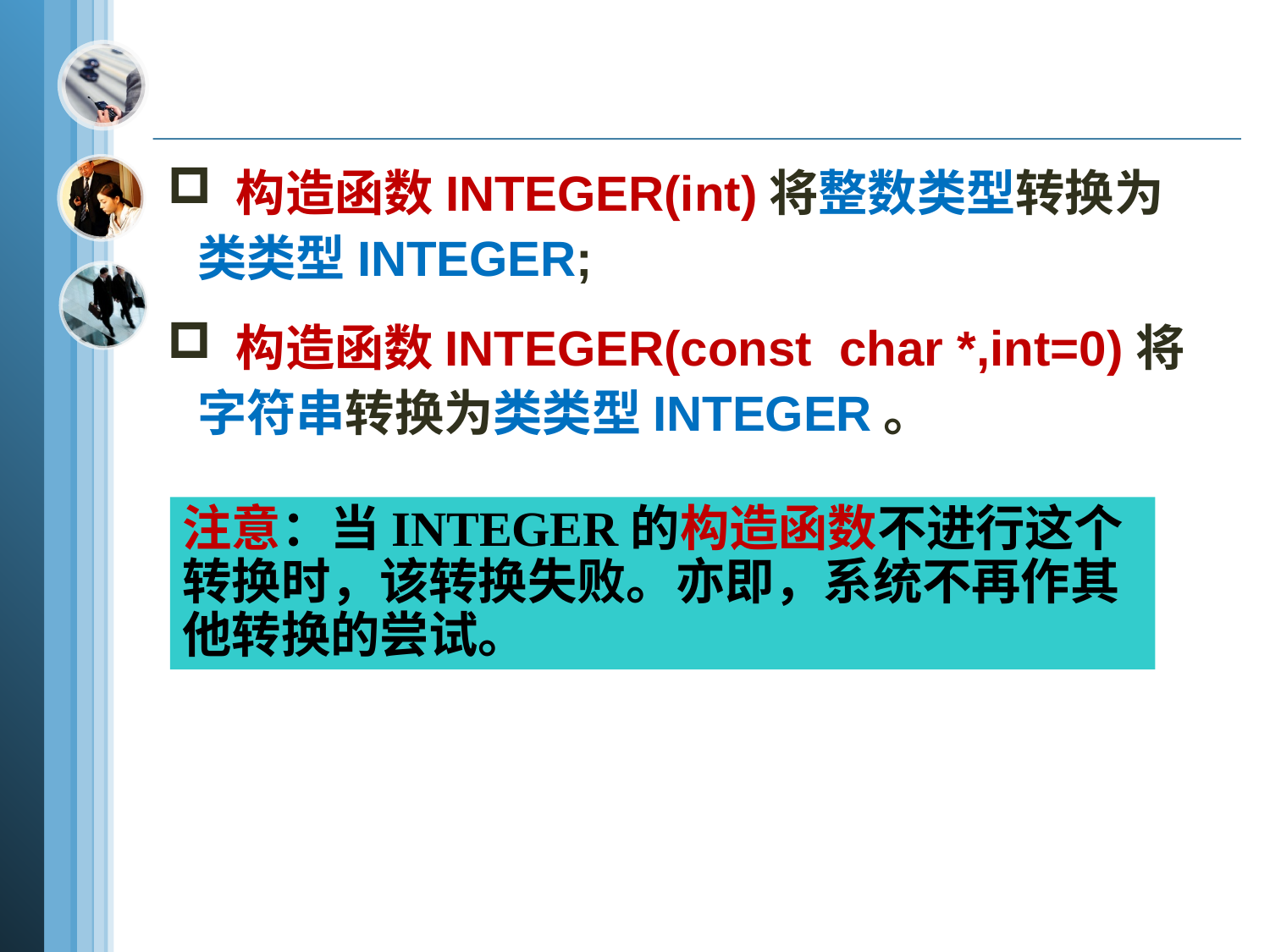

构造函数INTEGER(int)将整数类型转换为类类型INTEGER;
 构造函数INTEGER(const  char *,int=0)将字符串转换为类类型INTEGER。
注意：当INTEGER的构造函数不进行这个
转换时，该转换失败。亦即，系统不再作其
他转换的尝试。